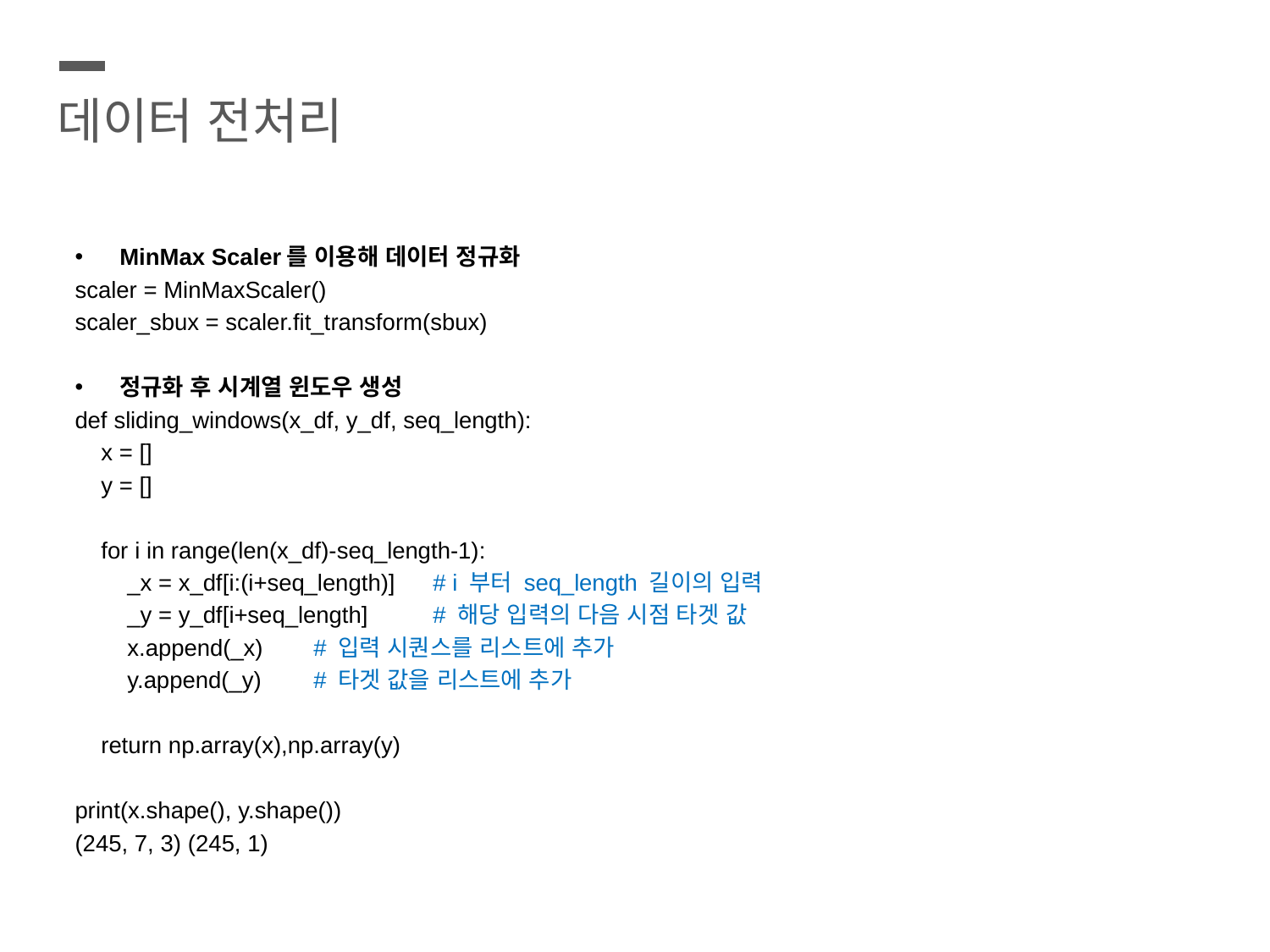

데이터 전처리
MinMax Scaler를 이용해 데이터 정규화
scaler = MinMaxScaler()
scaler_sbux = scaler.fit_transform(sbux)

정규화 후 시계열 윈도우 생성
def sliding_windows(x_df, y_df, seq_length):
    x = []
    y = []

    for i in range(len(x_df)-seq_length-1):
        _x = x_df[i:(i+seq_length)]	# i 부터 seq_length 길이의 입력
        _y = y_df[i+seq_length]	# 해당 입력의 다음 시점 타겟 값
        x.append(_x)		# 입력 시퀀스를 리스트에 추가
        y.append(_y)		# 타겟 값을 리스트에 추가

    return np.array(x),np.array(y)

print(x.shape(), y.shape())
(245, 7, 3) (245, 1)